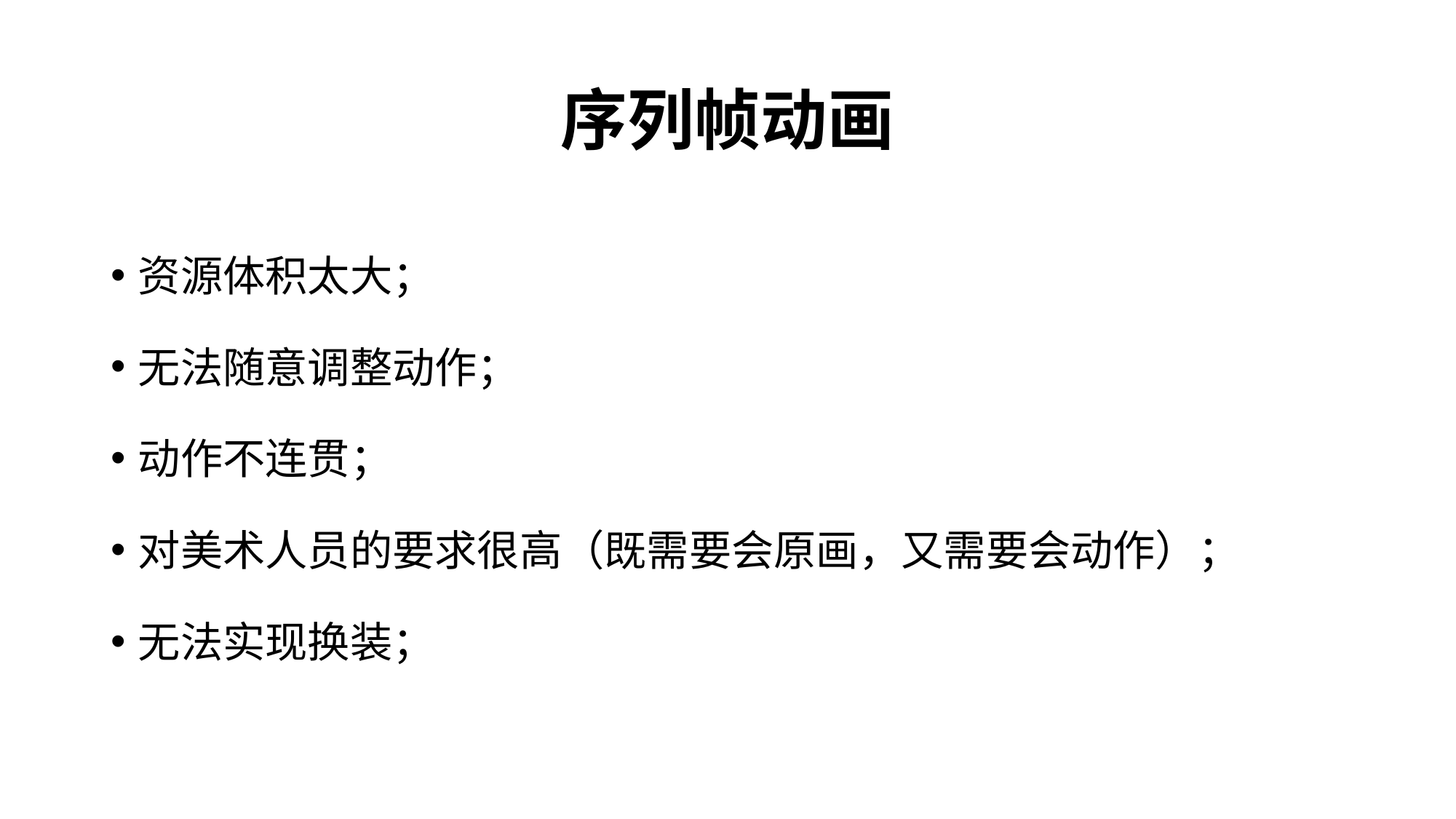

# 序列帧动画
资源体积太大；
无法随意调整动作；
动作不连贯；
对美术人员的要求很高（既需要会原画，又需要会动作）；
无法实现换装；